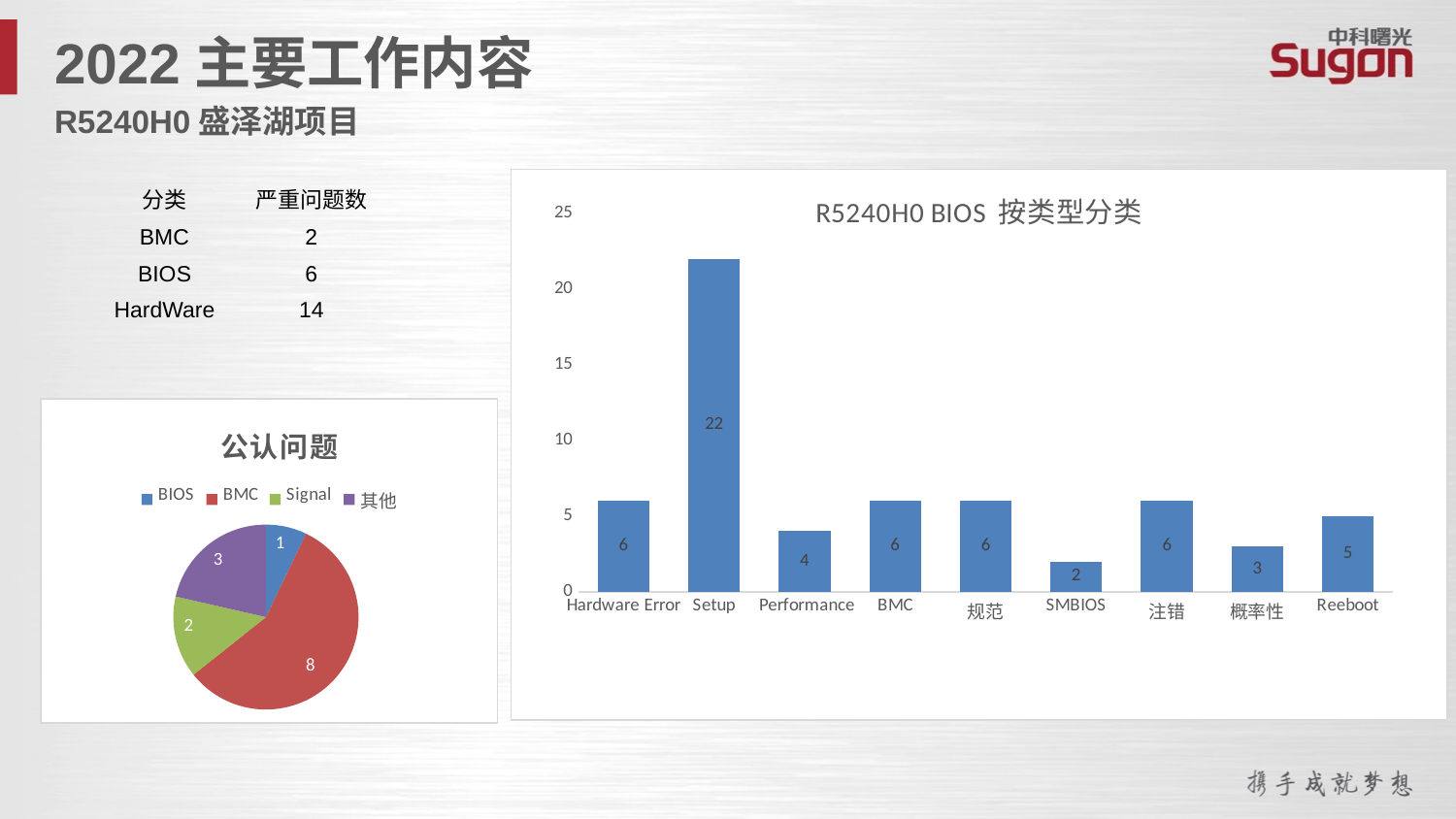

2022主要工作内容
R5240H0盛泽湖项目

### Chart: R5240H0 BIOS 按类型分类

| Category |  |
|---|---|
| Hardware Error | 6.0 |
| Setup | 22.0 |
|  Performance | 4.0 |
| BMC | 6.0 |
| 规范 | 6.0 |
| SMBIOS | 2.0 |
| 注错 | 6.0 |
| 概率性 | 3.0 |
| Reeboot | 5.0 |
| 分类 | 严重问题数 |
| --- | --- |
| BMC | 2 |
| BIOS | 6 |
| HardWare | 14 |

### Chart: 公认问题

| Category |  |
|---|---|
| BIOS | 1.0 |
| BMC | 8.0 |
| Signal | 2.0 |
| 其他 | 3.0 |